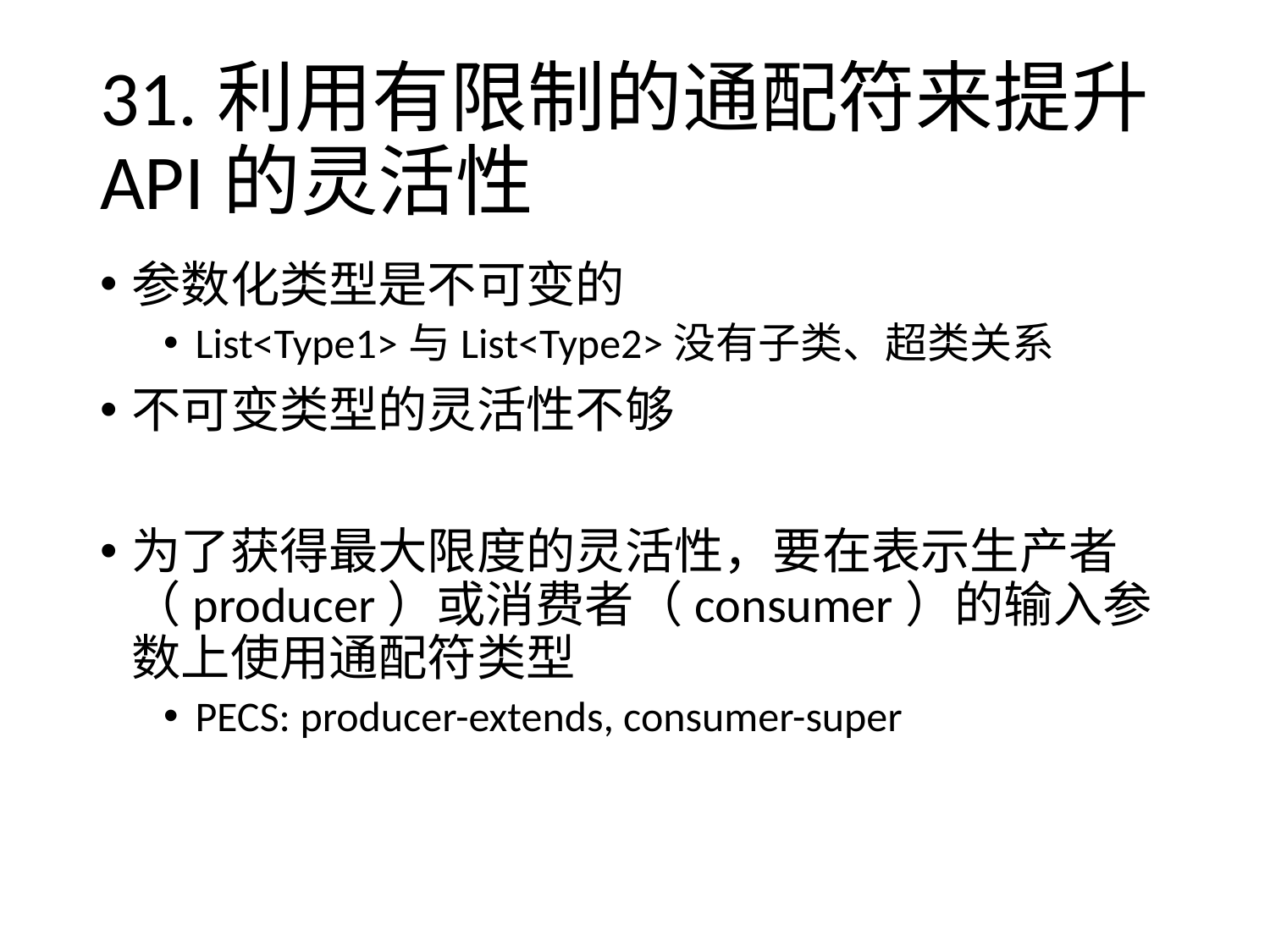

# 31.利用有限制的通配符来提升API的灵活性
参数化类型是不可变的
List<Type1>与List<Type2>没有子类、超类关系
不可变类型的灵活性不够

为了获得最大限度的灵活性，要在表示生产者（producer）或消费者（consumer）的输入参数上使用通配符类型
PECS: producer-extends, consumer-super